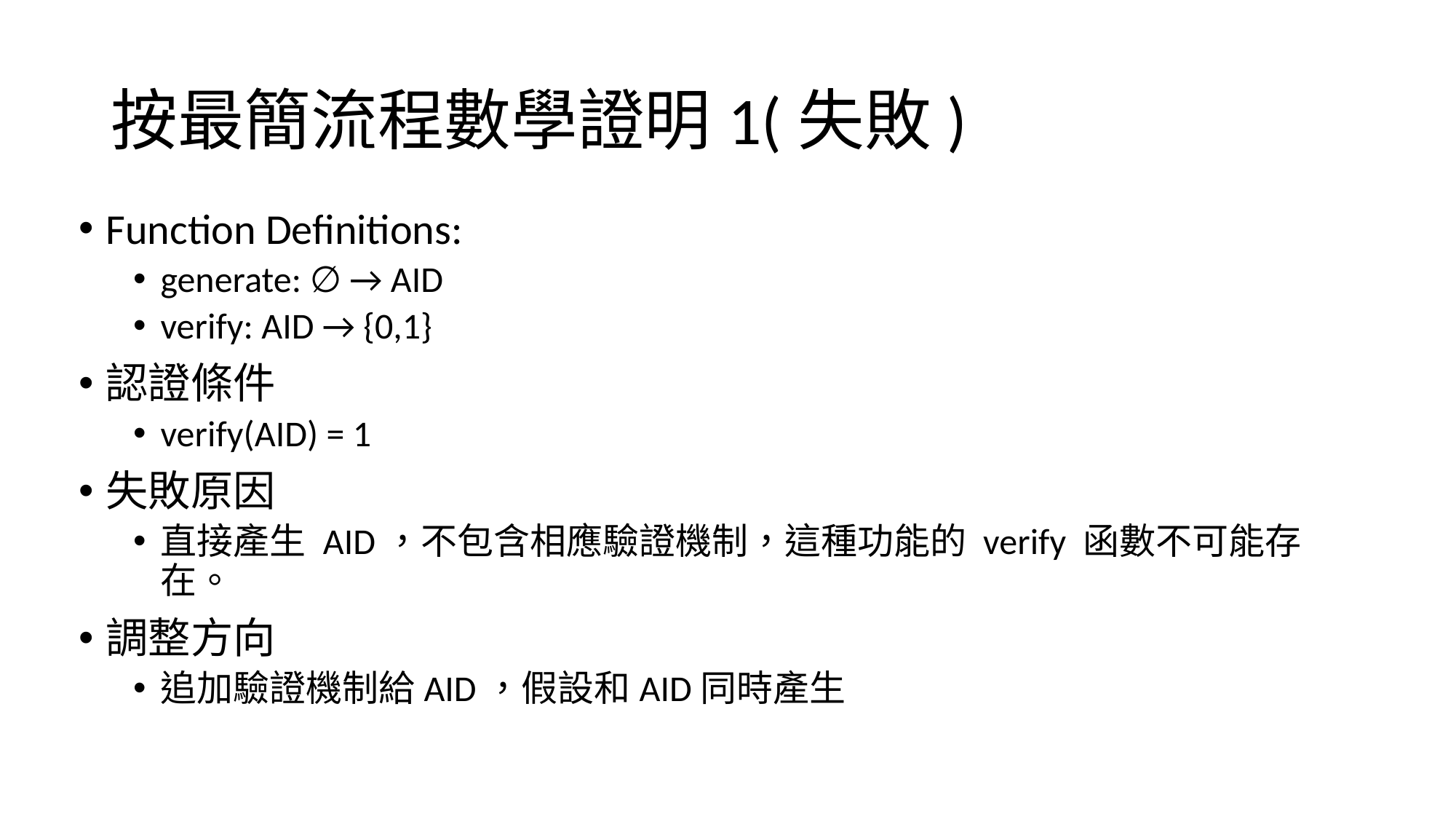

# 按最簡流程數學證明1(失敗)
Function Definitions:
generate: ∅ → AID
verify: AID → {0,1}
認證條件
verify(AID) = 1
失敗原因
直接產生 AID，不包含相應驗證機制，這種功能的 verify 函數不可能存在。
調整方向
追加驗證機制給AID，假設和AID同時產生